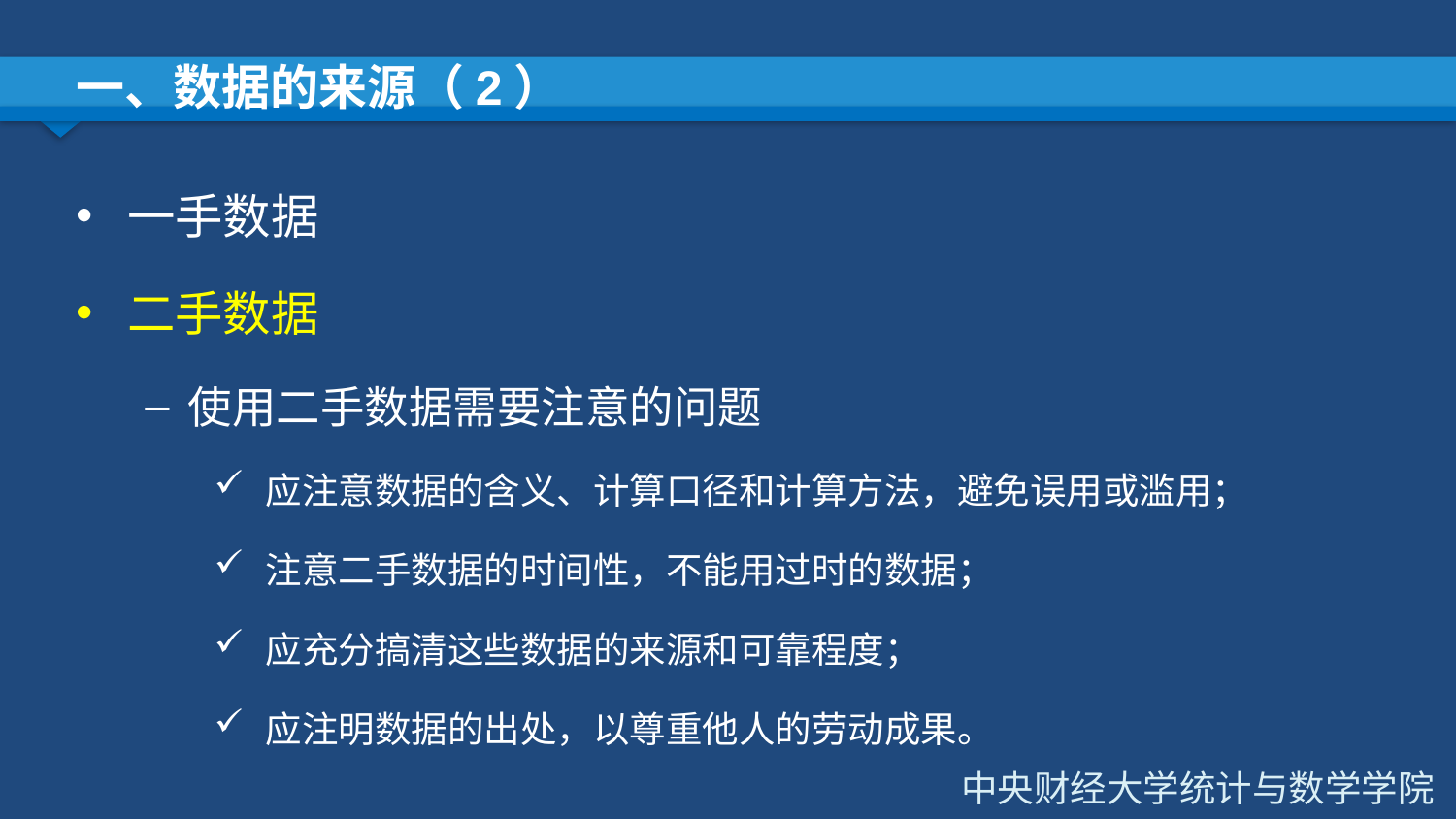

# 一、数据的来源（2）
一手数据
二手数据
使用二手数据需要注意的问题
应注意数据的含义、计算口径和计算方法，避免误用或滥用；
注意二手数据的时间性，不能用过时的数据；
应充分搞清这些数据的来源和可靠程度；
应注明数据的出处，以尊重他人的劳动成果。